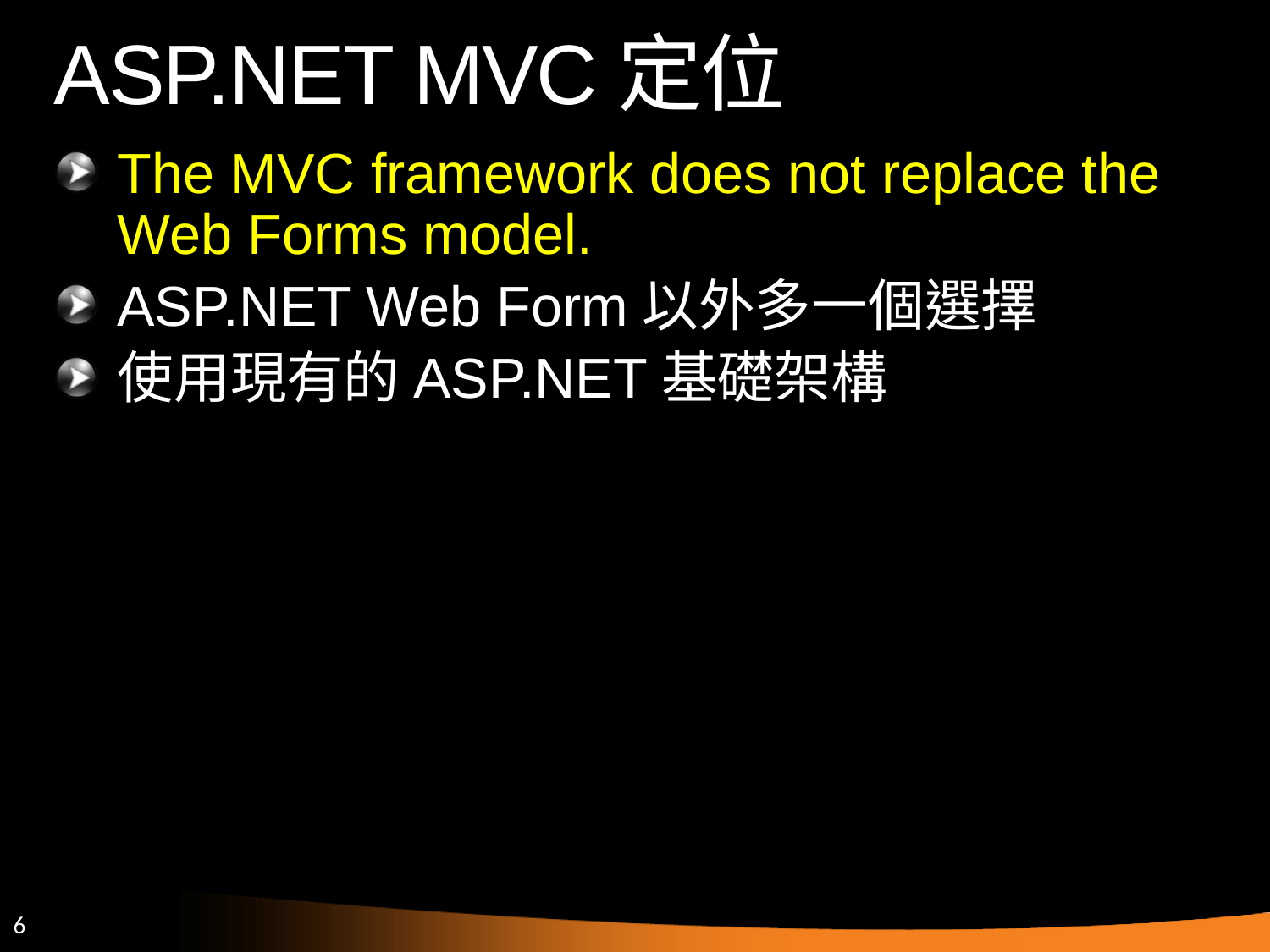

# ASP.NET MVC定位
The MVC framework does not replace the Web Forms model.
ASP.NET Web Form以外多一個選擇
使用現有的ASP.NET基礎架構